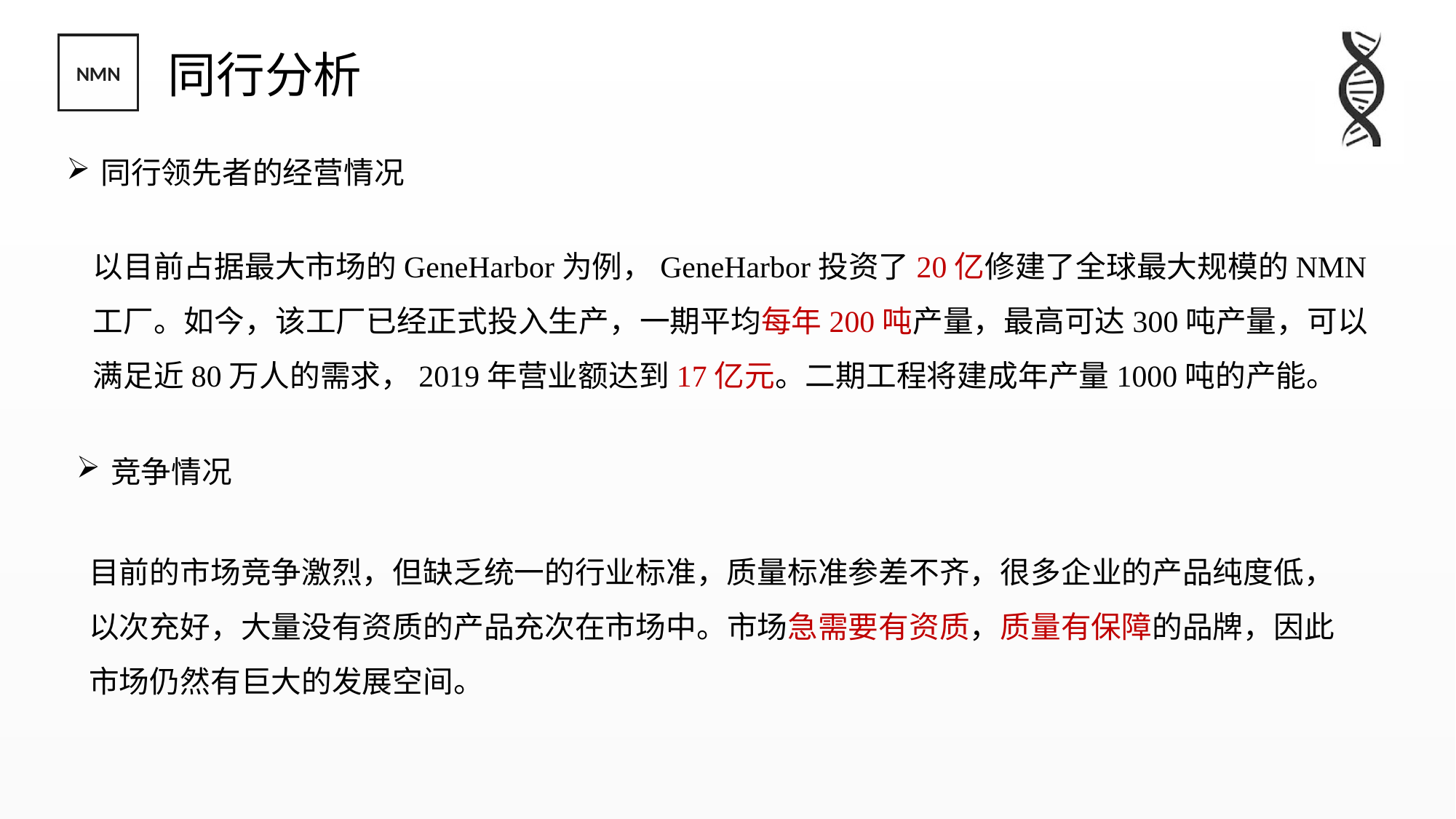

同行分析
同行领先者的经营情况
以目前占据最大市场的GeneHarbor为例，GeneHarbor投资了20亿修建了全球最大规模的NMN工厂。如今，该工厂已经正式投入生产，一期平均每年200吨产量，最高可达300吨产量，可以满足近80万人的需求，2019年营业额达到17亿元。二期工程将建成年产量1000吨的产能。
竞争情况
目前的市场竞争激烈，但缺乏统一的行业标准，质量标准参差不齐，很多企业的产品纯度低，以次充好，大量没有资质的产品充次在市场中。市场急需要有资质，质量有保障的品牌，因此市场仍然有巨大的发展空间。